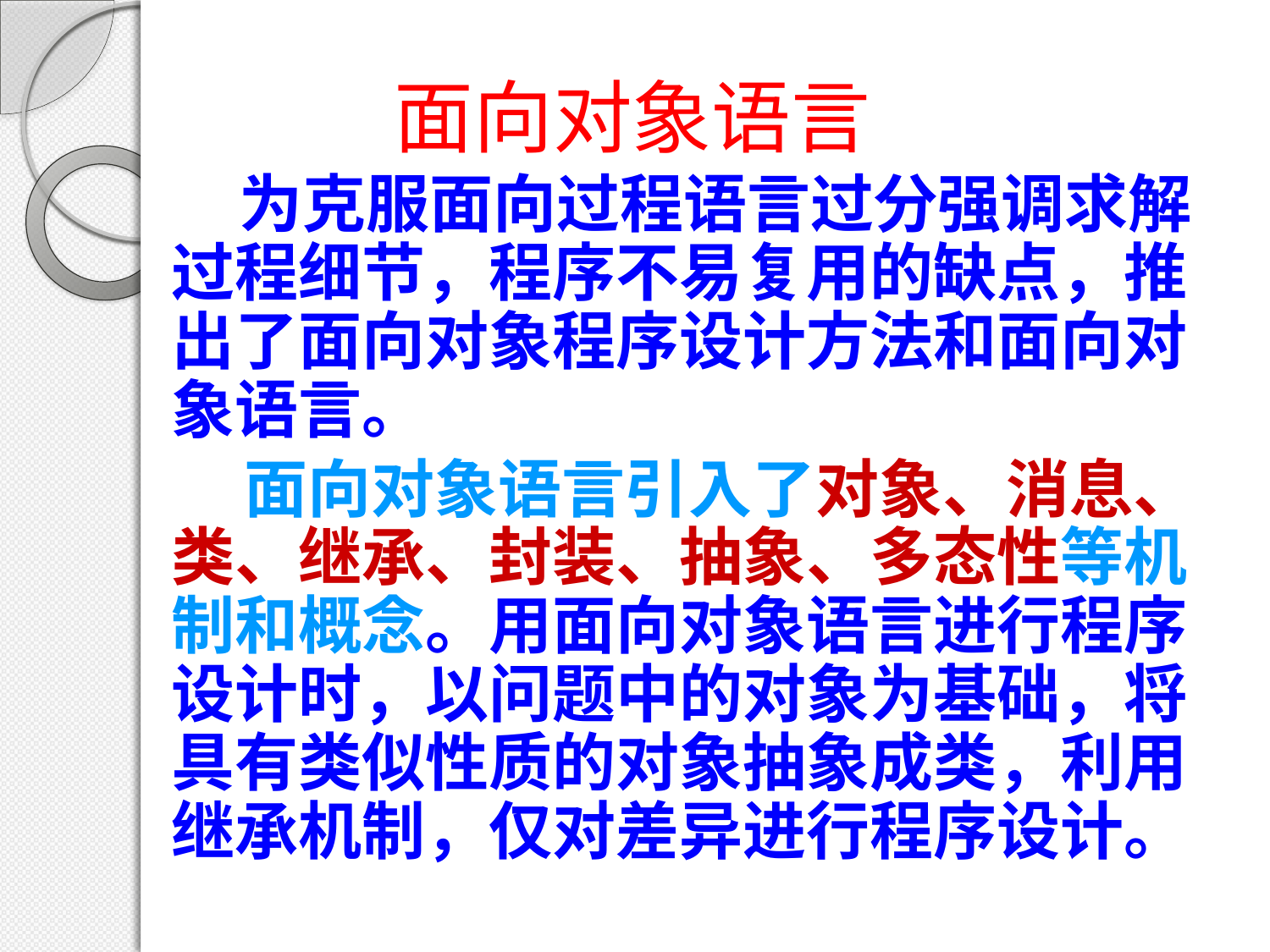

# 面向对象语言
     为克服面向过程语言过分强调求解过程细节，程序不易复用的缺点，推出了面向对象程序设计方法和面向对象语言。
    面向对象语言引入了对象、消息、类、继承、封装、抽象、多态性等机制和概念。用面向对象语言进行程序设计时，以问题中的对象为基础，将具有类似性质的对象抽象成类，利用继承机制，仅对差异进行程序设计。
14